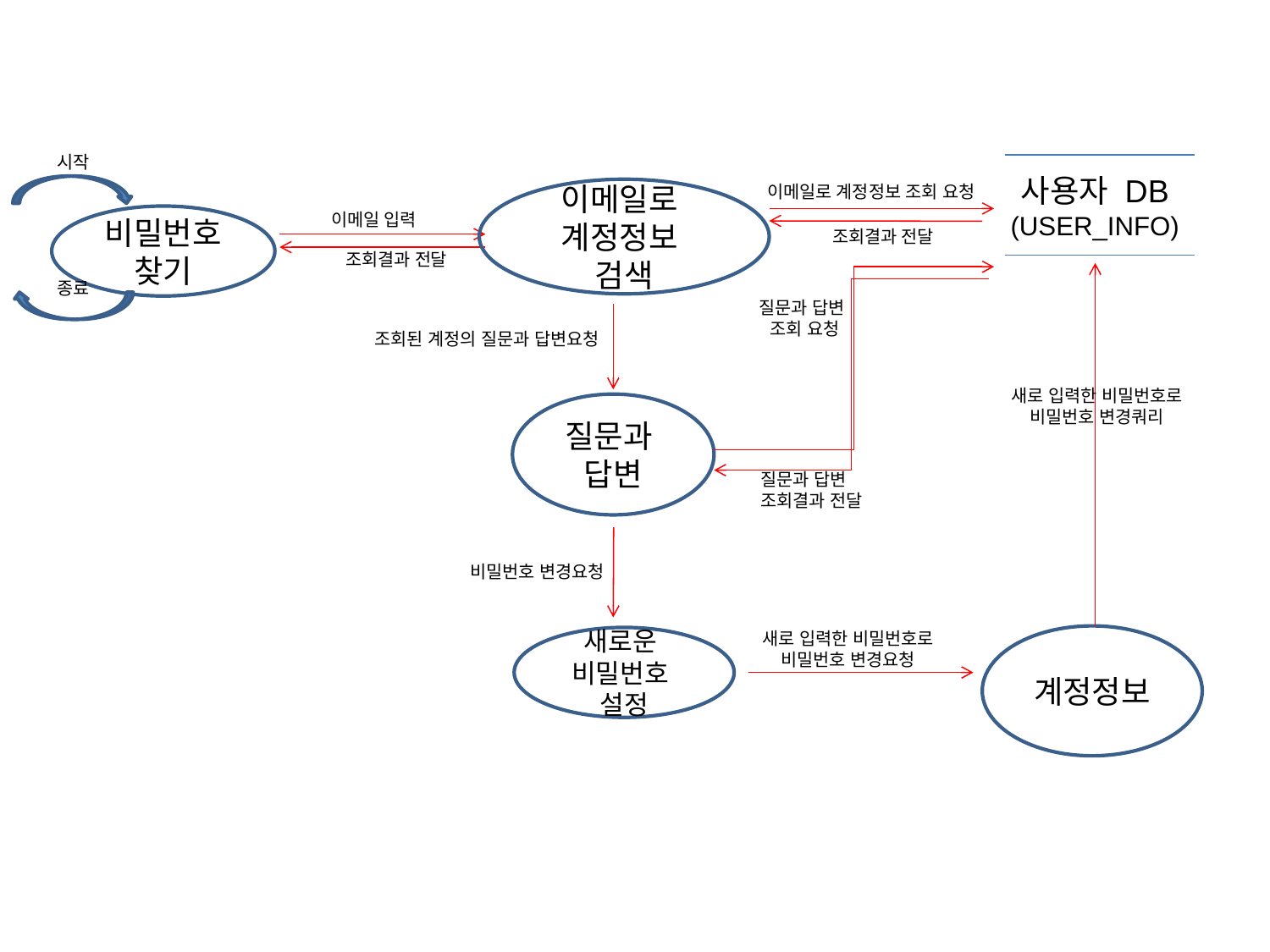

시작
사용자 DB
(USER_INFO)
이메일로 계정정보 조회 요청

이메일로
계정정보
검색
이메일 입력
비밀번호찾기
조회결과 전달
조회결과 전달
종료
질문과 답변
조회 요청

조회된 계정의 질문과 답변요청
새로 입력한 비밀번호로
비밀번호 변경쿼리
질문과
답변
질문과 답변
조회결과 전달
비밀번호 변경요청
새로 입력한 비밀번호로
비밀번호 변경요청
계정정보
새로운
비밀번호
설정